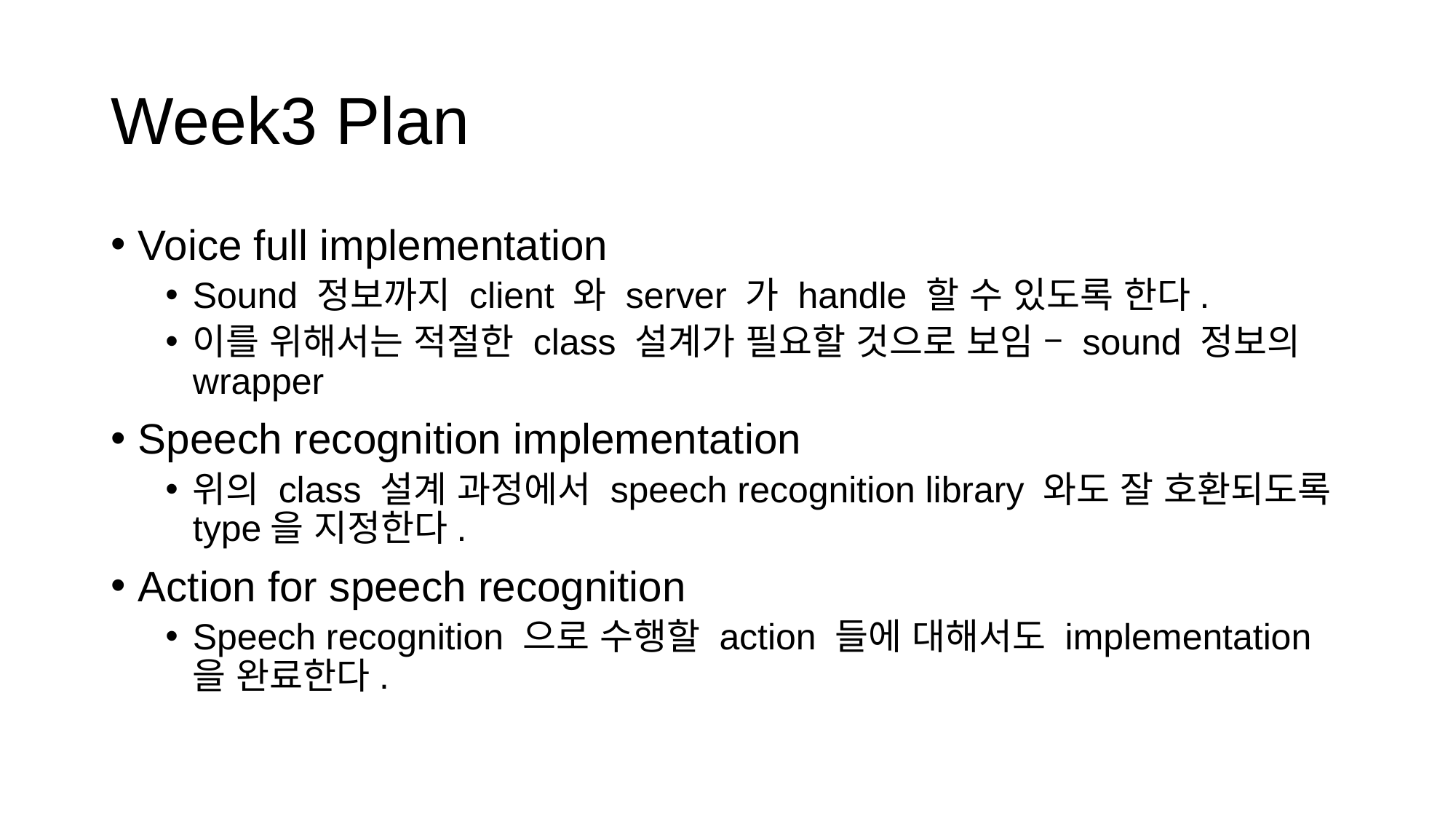

# Week3 Plan
Voice full implementation
Sound 정보까지 client 와 server 가 handle 할 수 있도록 한다.
이를 위해서는 적절한 class 설계가 필요할 것으로 보임 – sound 정보의 wrapper
Speech recognition implementation
위의 class 설계 과정에서 speech recognition library 와도 잘 호환되도록 type을 지정한다.
Action for speech recognition
Speech recognition 으로 수행할 action 들에 대해서도 implementation을 완료한다.